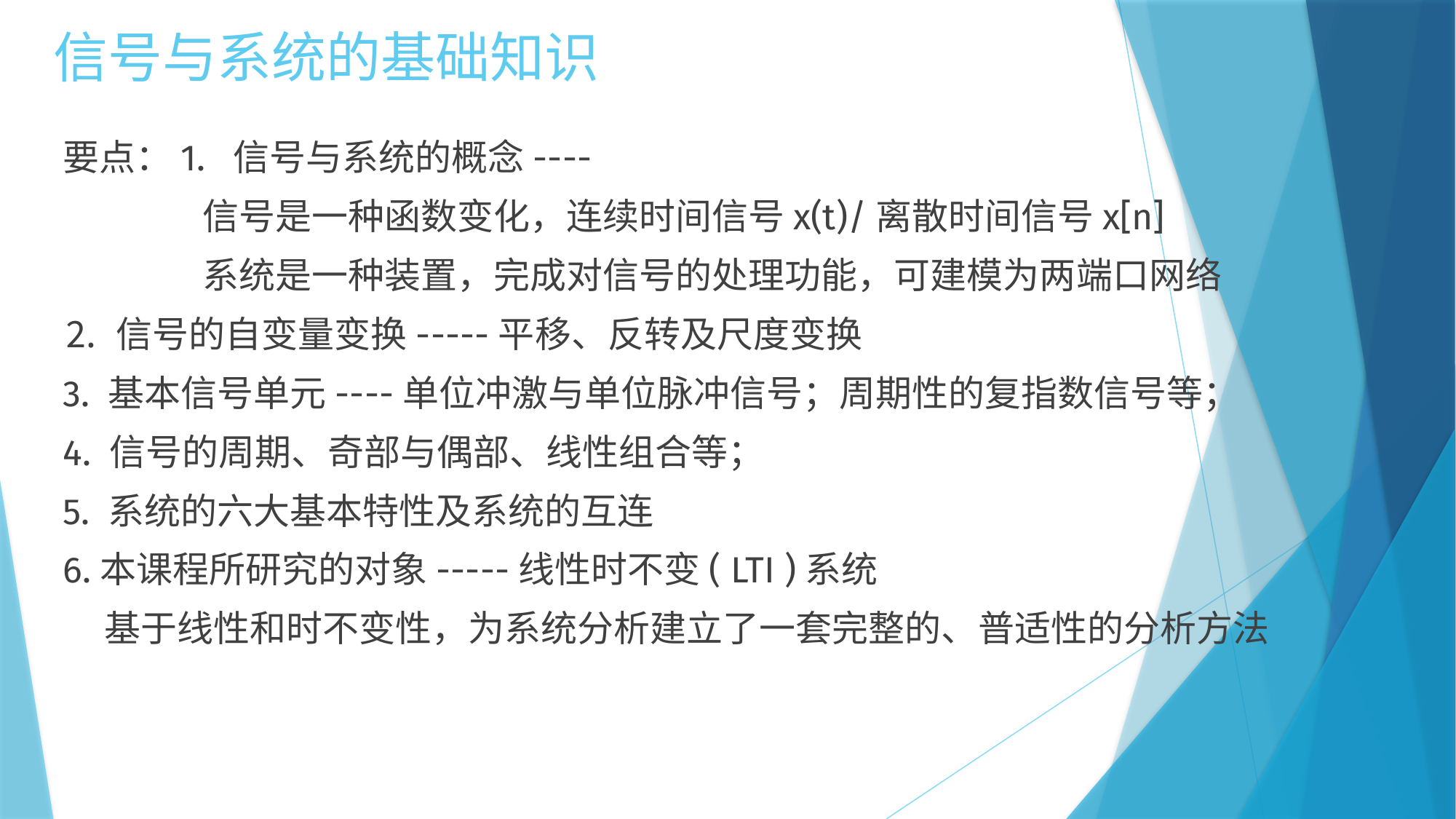

# 信号与系统的基础知识
要点：1.  信号与系统的概念----
                信号是一种函数变化，连续时间信号x(t)/离散时间信号x[n]
                系统是一种装置，完成对信号的处理功能，可建模为两端口网络
⒉ 信号的自变量变换-----平移、反转及尺度变换
3. 基本信号单元----单位冲激与单位脉冲信号；周期性的复指数信号等；
4. 信号的周期、奇部与偶部、线性组合等；
5. 系统的六大基本特性及系统的互连
6.本课程所研究的对象-----线性时不变( LTI )系统
    基于线性和时不变性，为系统分析建立了一套完整的、普适性的分析方法